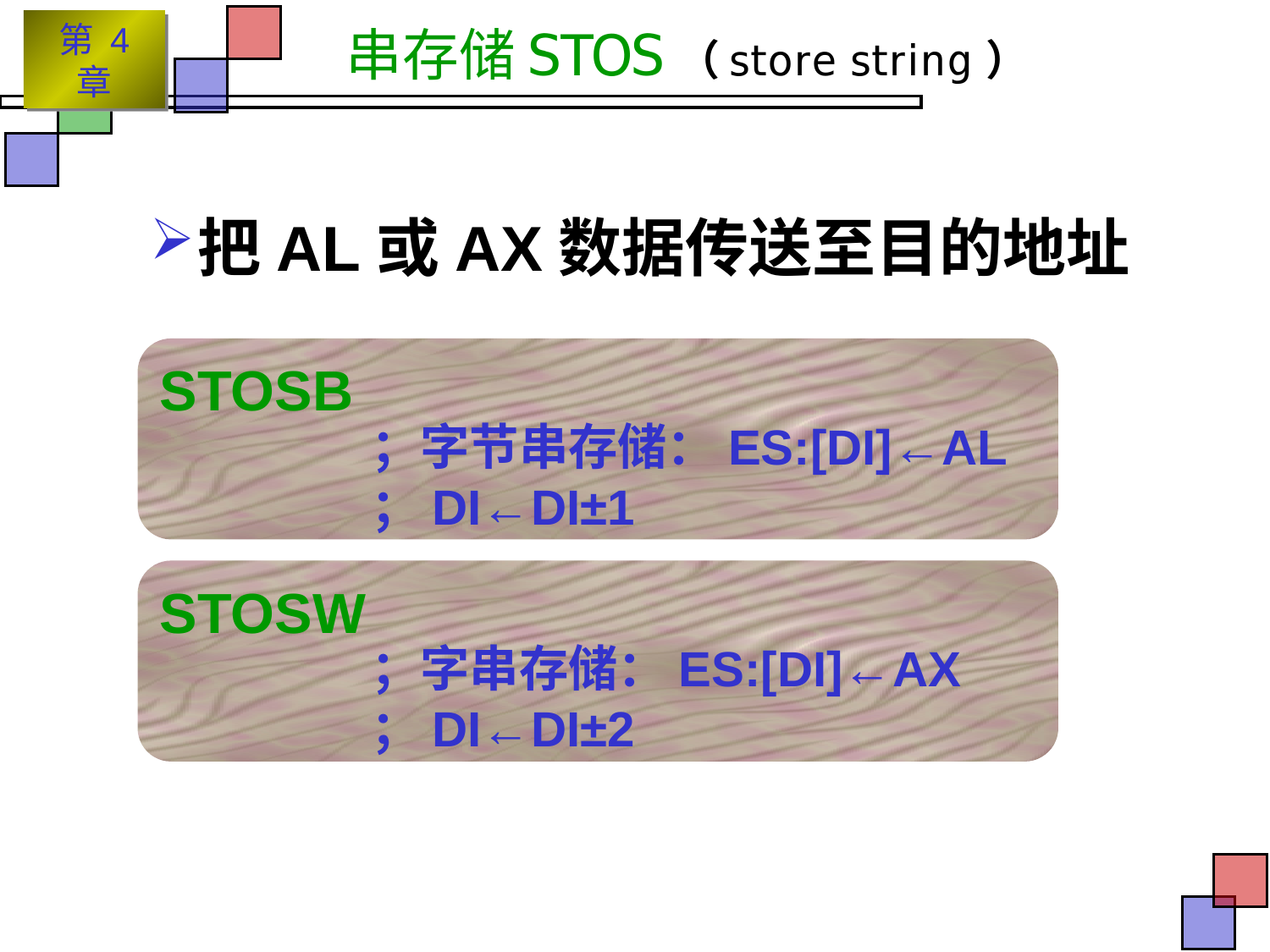

# 串存储STOS（store string）
把AL或AX数据传送至目的地址
STOSB
	；字节串存储：ES:[DI]←AL
	；DI←DI±1
STOSW
	；字串存储：ES:[DI]←AX
	；DI←DI±2